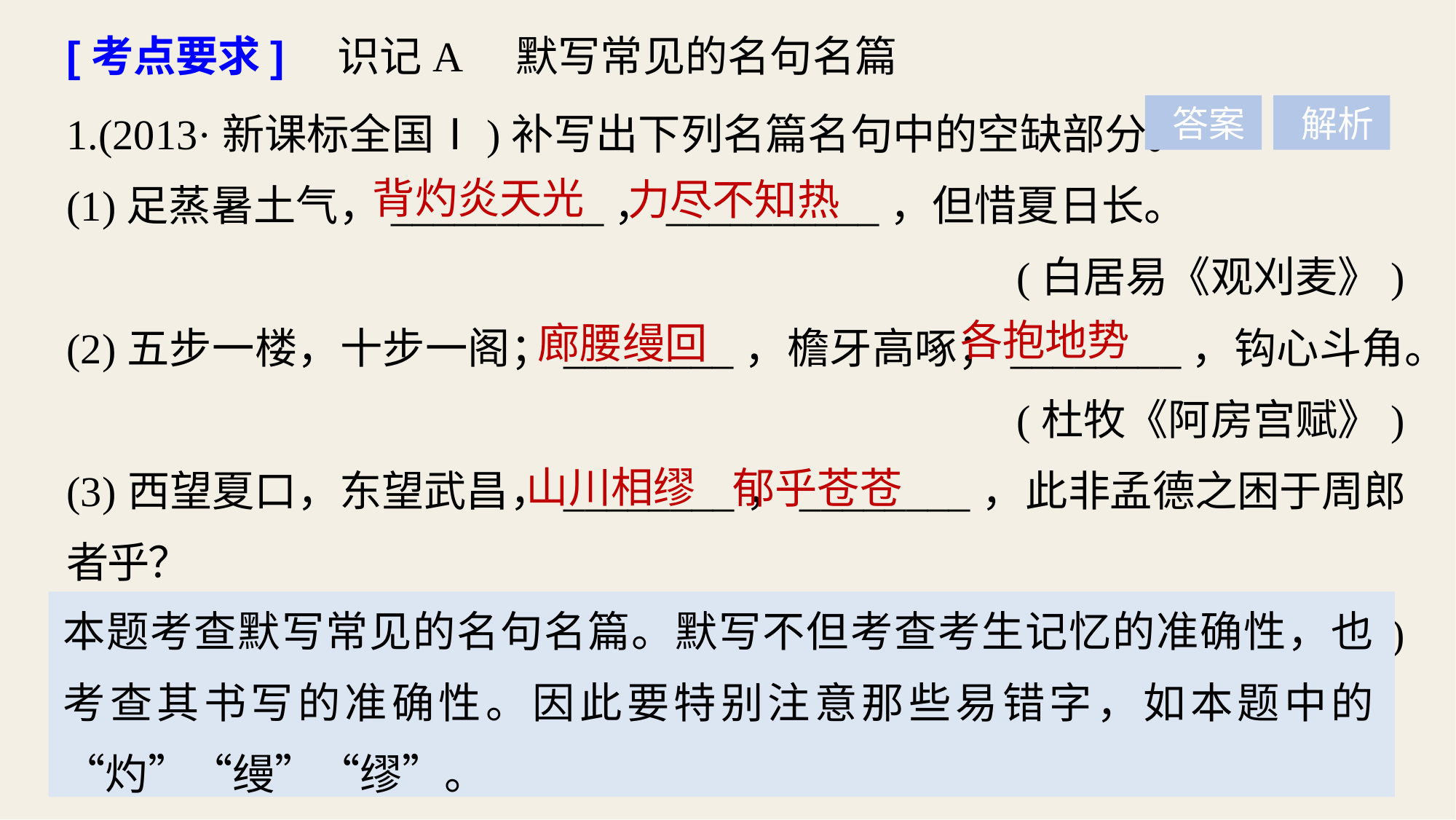

[考点要求]　识记A　默写常见的名句名篇
1.(2013·新课标全国Ⅰ)补写出下列名篇名句中的空缺部分。
(1)足蒸暑土气，__________，__________，但惜夏日长。
(白居易《观刈麦》)
(2)五步一楼，十步一阁；________，檐牙高啄；________，钩心斗角。
(杜牧《阿房宫赋》)
(3)西望夏口，东望武昌，________，________，此非孟德之困于周郎者乎？
(苏轼《赤壁赋》)
 答案
 解析
背灼炎天光
力尽不知热
各抱地势
廊腰缦回
山川相缪
郁乎苍苍
本题考查默写常见的名句名篇。默写不但考查考生记忆的准确性，也考查其书写的准确性。因此要特别注意那些易错字，如本题中的“灼”“缦”“缪”。